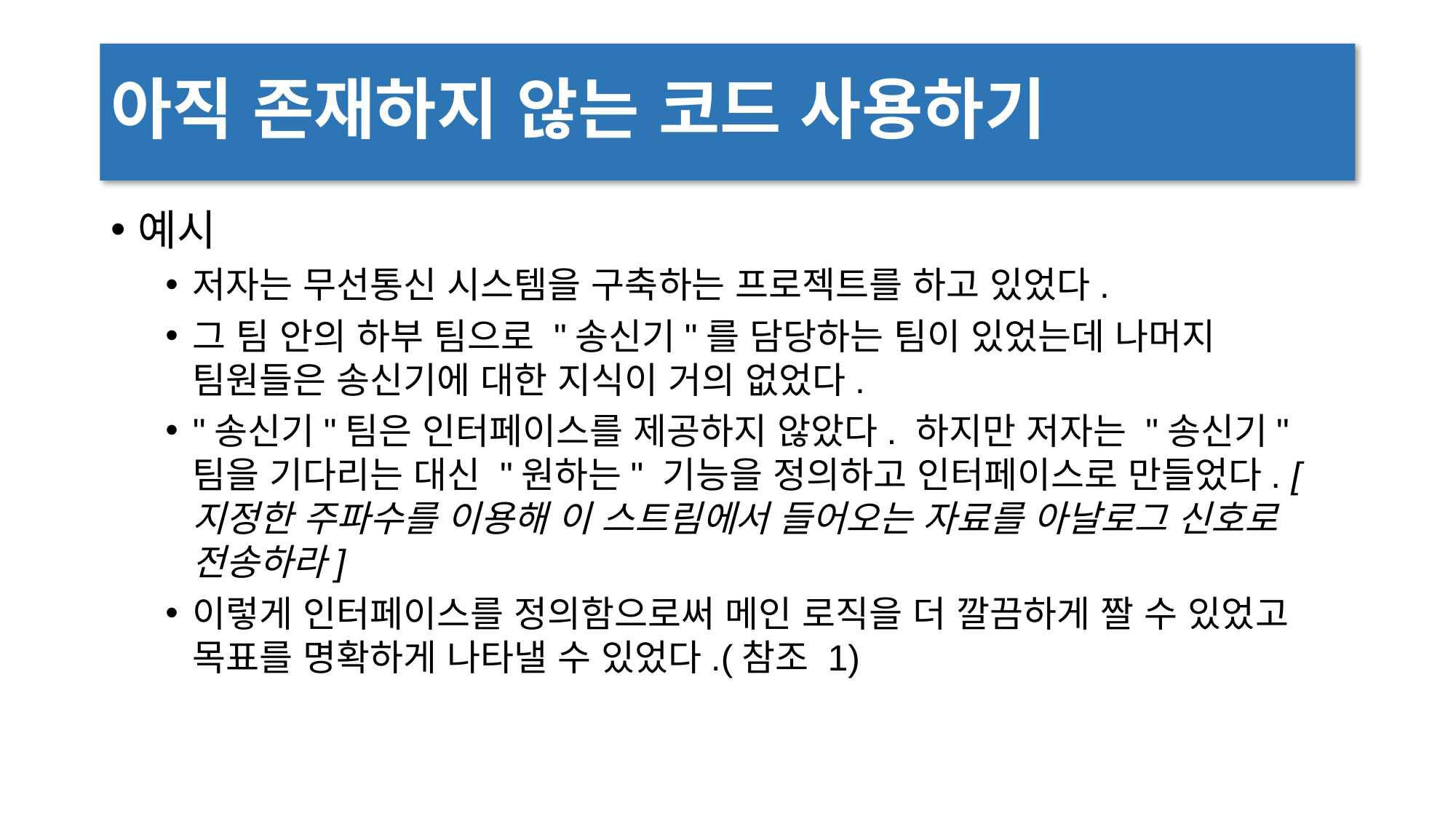

# 아직 존재하지 않는 코드 사용하기
예시
저자는 무선통신 시스템을 구축하는 프로젝트를 하고 있었다.
그 팀 안의 하부 팀으로 "송신기"를 담당하는 팀이 있었는데 나머지 팀원들은 송신기에 대한 지식이 거의 없었다.
"송신기"팀은 인터페이스를 제공하지 않았다. 하지만 저자는 "송신기"팀을 기다리는 대신 "원하는" 기능을 정의하고 인터페이스로 만들었다. [지정한 주파수를 이용해 이 스트림에서 들어오는 자료를 아날로그 신호로 전송하라]
이렇게 인터페이스를 정의함으로써 메인 로직을 더 깔끔하게 짤 수 있었고 목표를 명확하게 나타낼 수 있었다.(참조 1)